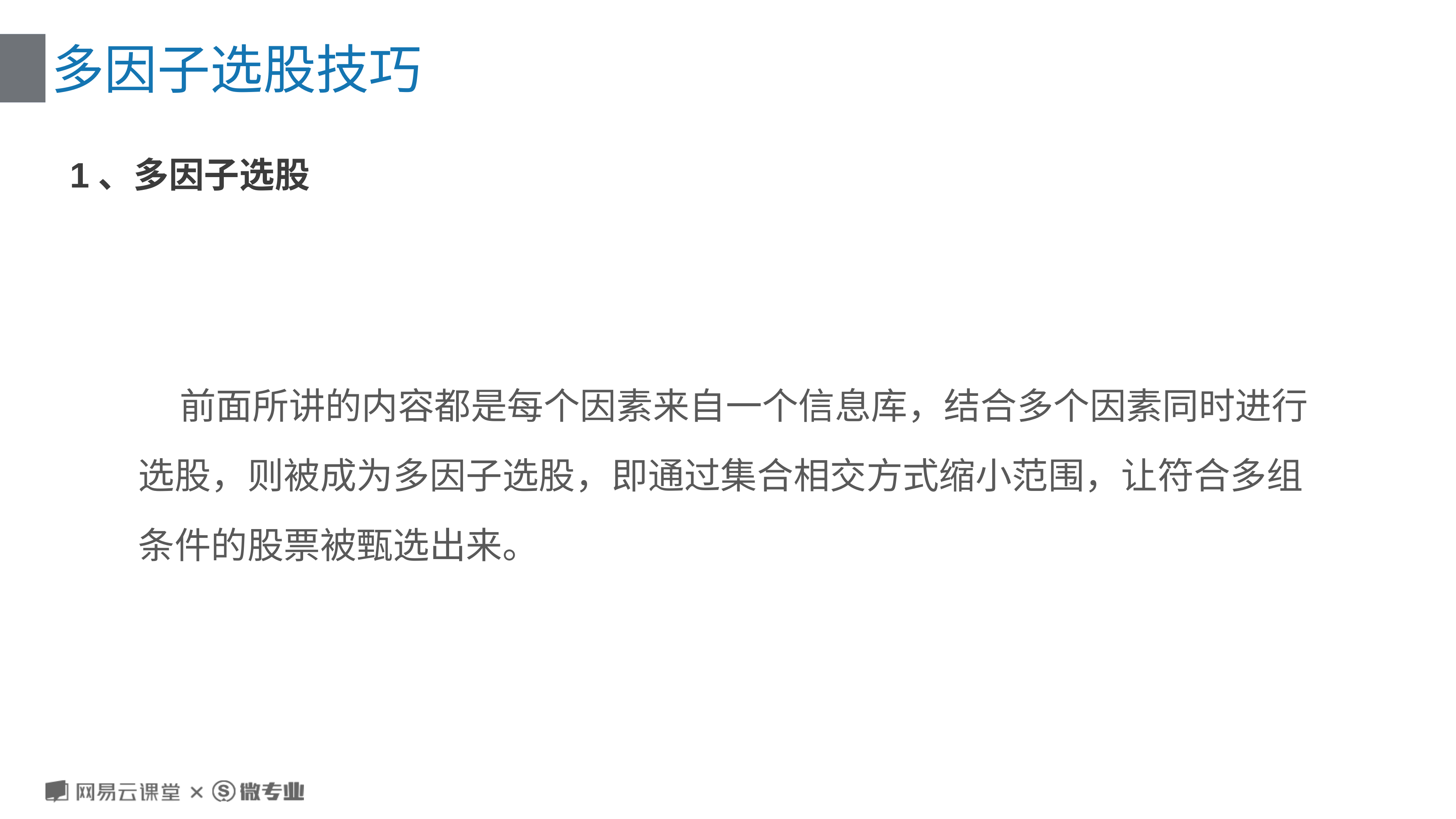

# 多因子选股技巧
1、多因子选股
    前面所讲的内容都是每个因素来自一个信息库，结合多个因素同时进行选股，则被成为多因子选股，即通过集合相交方式缩小范围，让符合多组条件的股票被甄选出来。